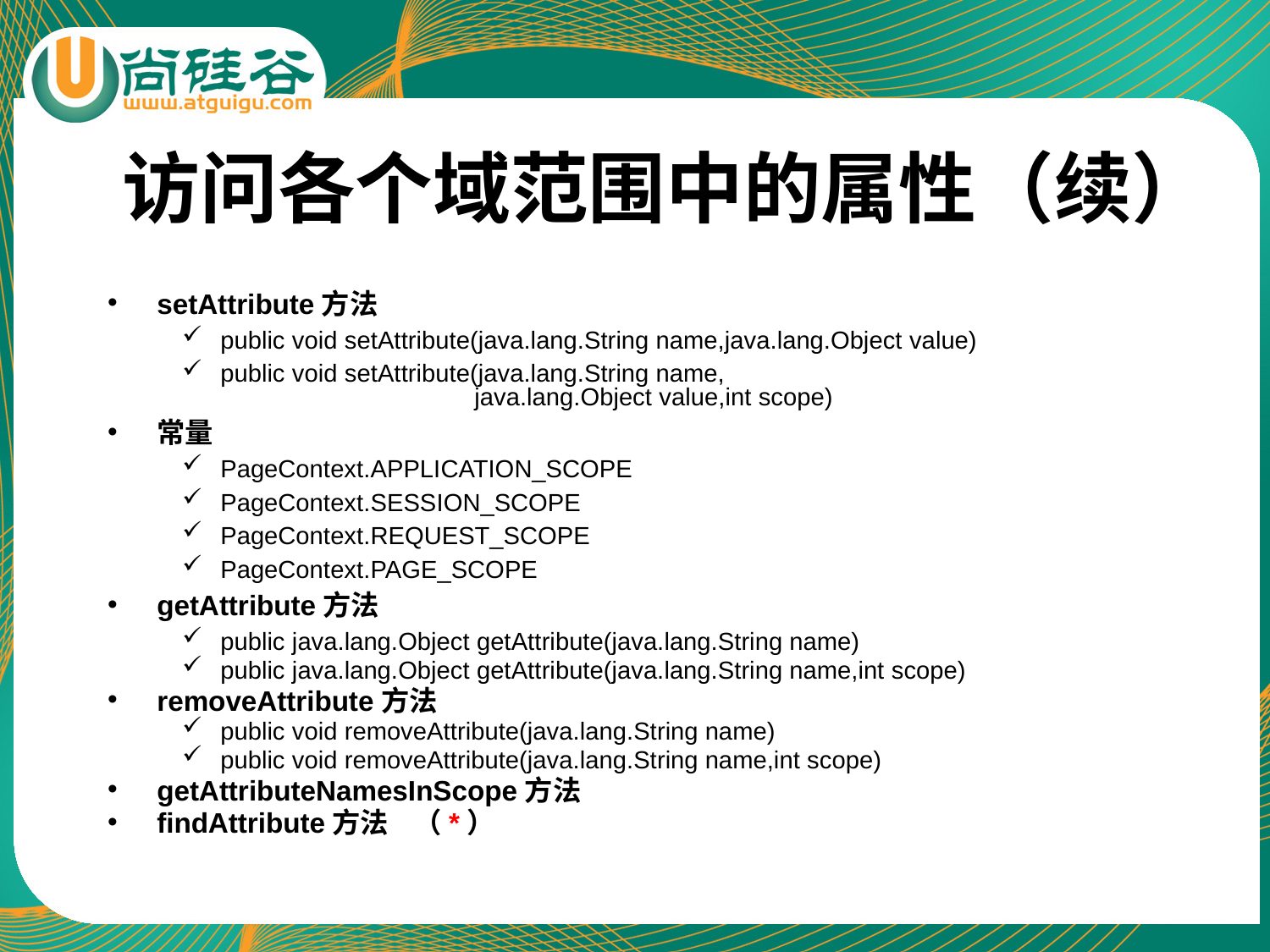

# 访问各个域范围中的属性（续）
setAttribute方法
public void setAttribute(java.lang.String name,java.lang.Object value)
public void setAttribute(java.lang.String name,						java.lang.Object value,int scope)
常量
PageContext.APPLICATION_SCOPE
PageContext.SESSION_SCOPE
PageContext.REQUEST_SCOPE
PageContext.PAGE_SCOPE
getAttribute方法
public java.lang.Object getAttribute(java.lang.String name)
public java.lang.Object getAttribute(java.lang.String name,int scope)
removeAttribute方法
public void removeAttribute(java.lang.String name)
public void removeAttribute(java.lang.String name,int scope)
getAttributeNamesInScope方法
findAttribute方法    （*）